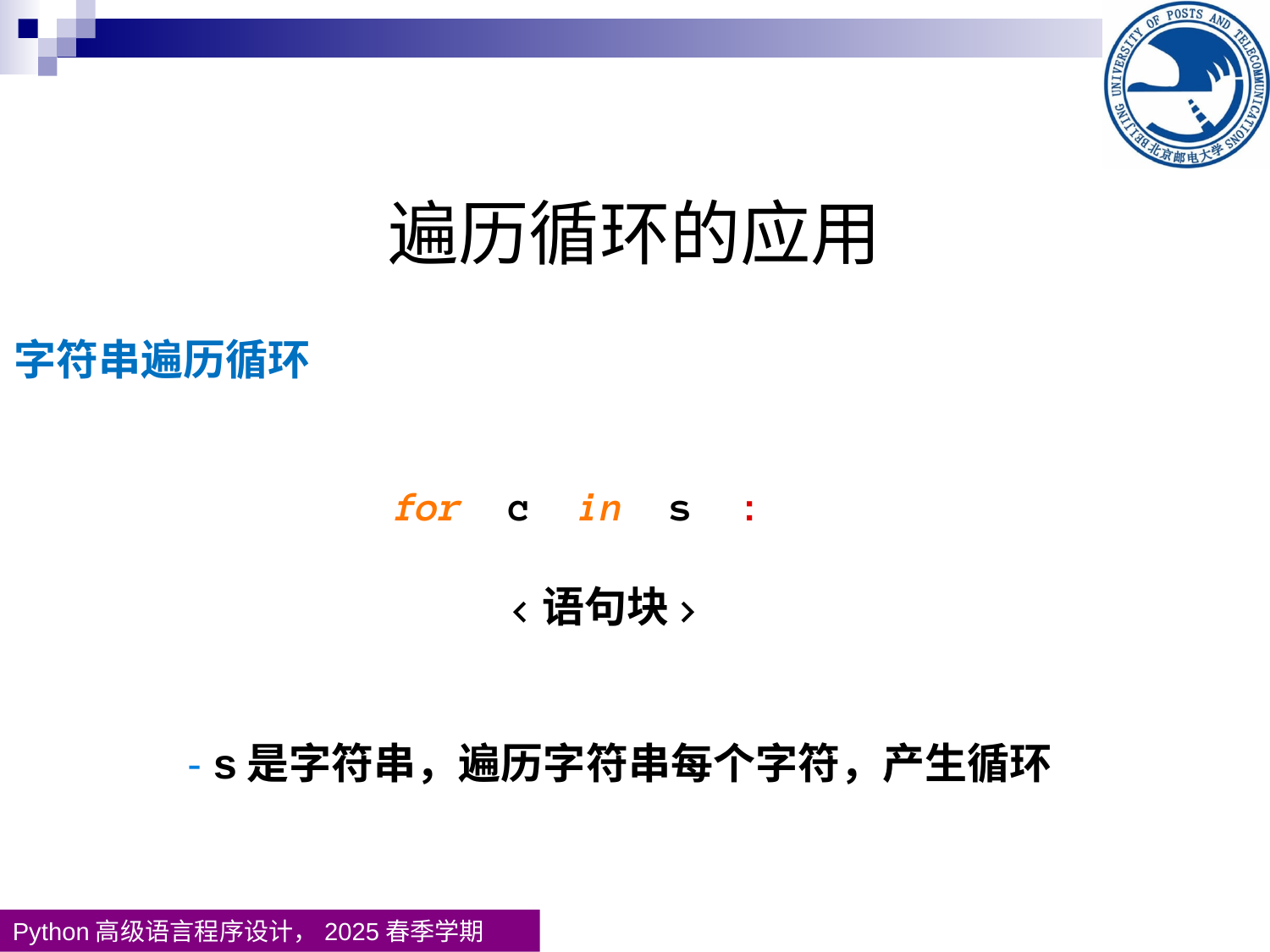

遍历循环的应用
字符串遍历循环
for  c  in  s  :
     <语句块>
- s是字符串，遍历字符串每个字符，产生循环